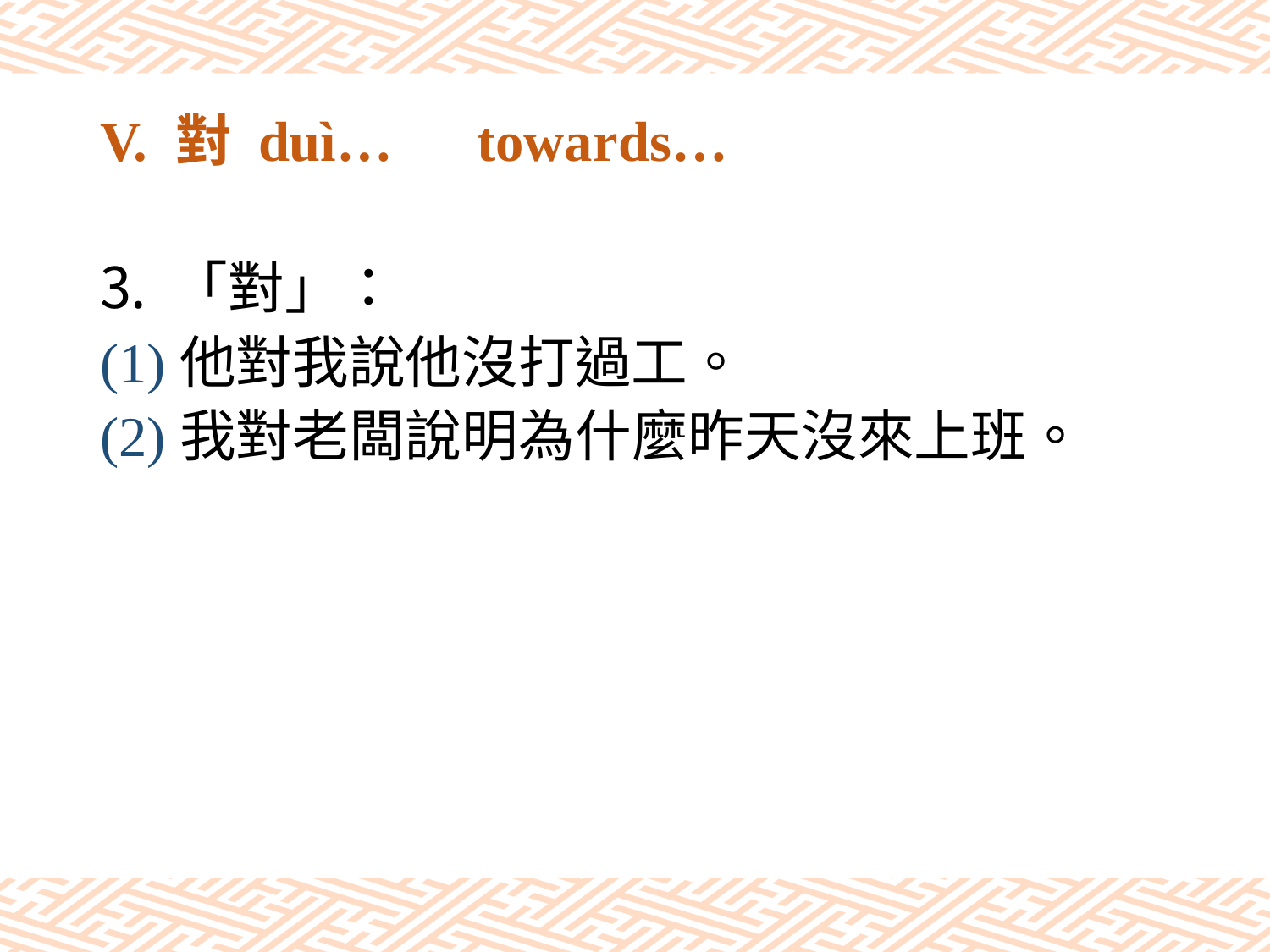

# V. 對 duì…　towards…
「對」：
(1)他對我說他沒打過工。
(2)我對老闆說明為什麼昨天沒來上班。